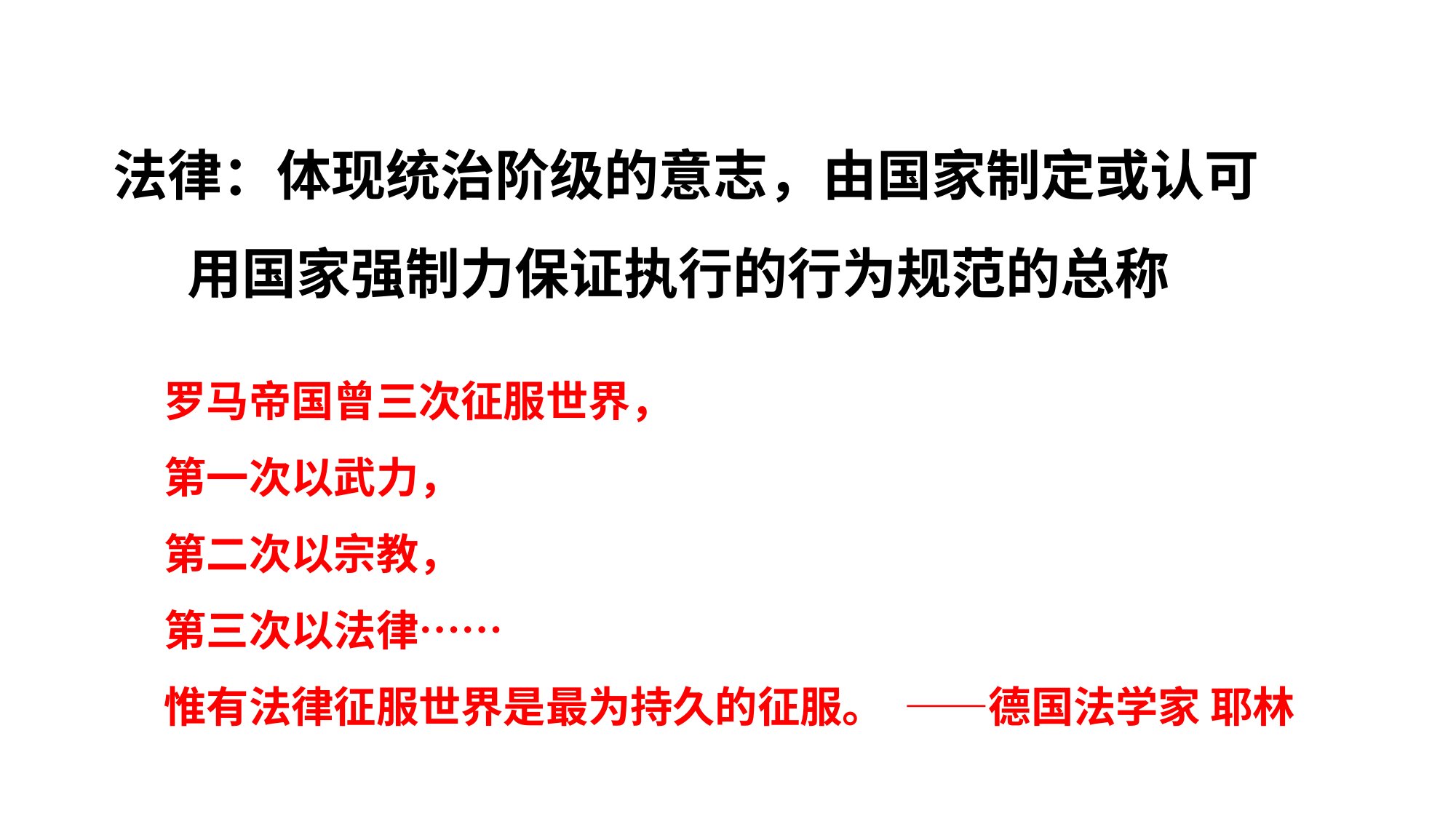

法律：体现统治阶级的意志，由国家制定或认可
      用国家强制力保证执行的行为规范的总称
罗马帝国曾三次征服世界，
第一次以武力，
第二次以宗教，
第三次以法律……
惟有法律征服世界是最为持久的征服。  ——德国法学家 耶林